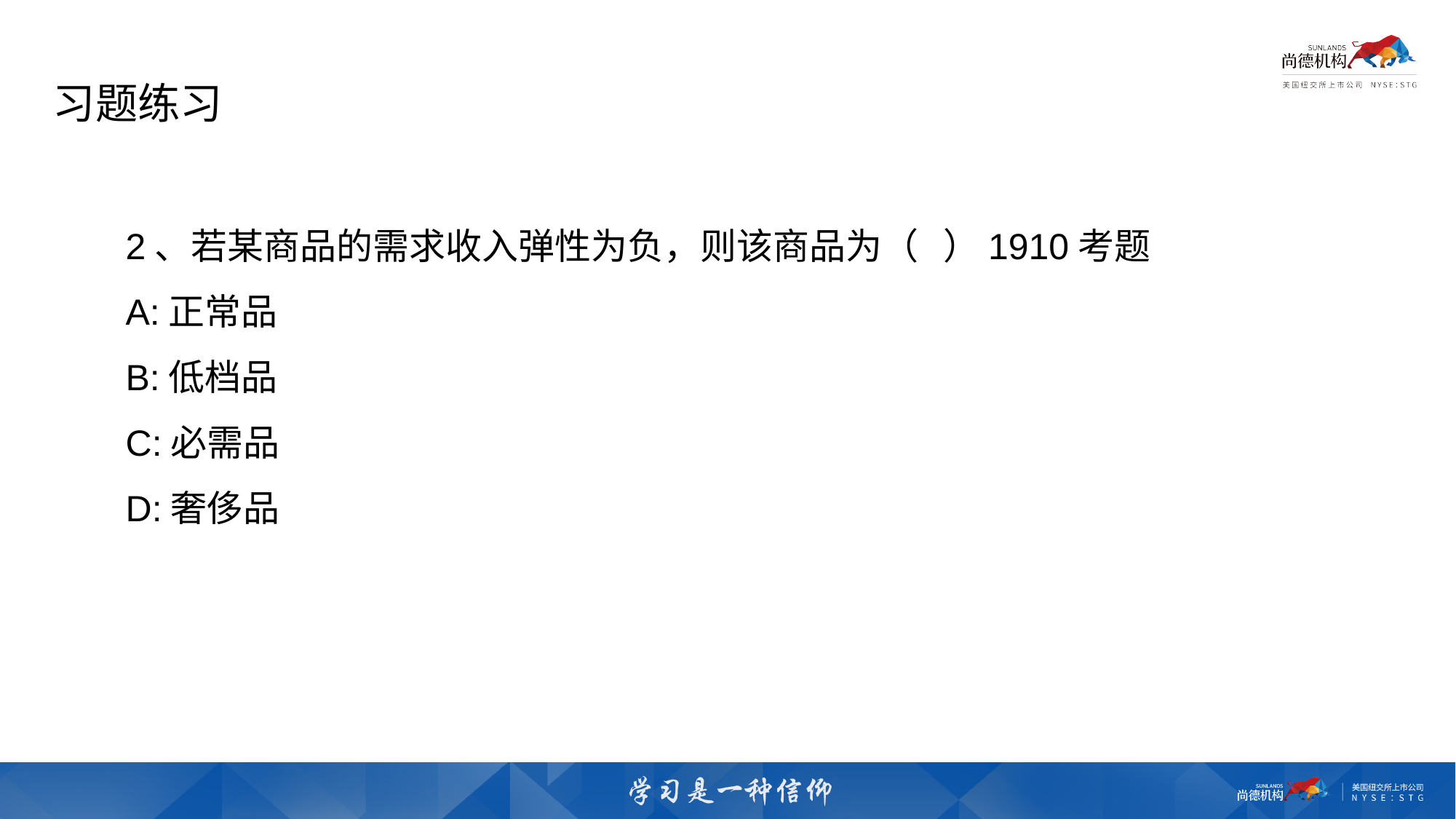

习题练习
2、若某商品的需求收入弹性为负，则该商品为（   ）1910考题
A:正常品
B:低档品
C:必需品
D:奢侈品